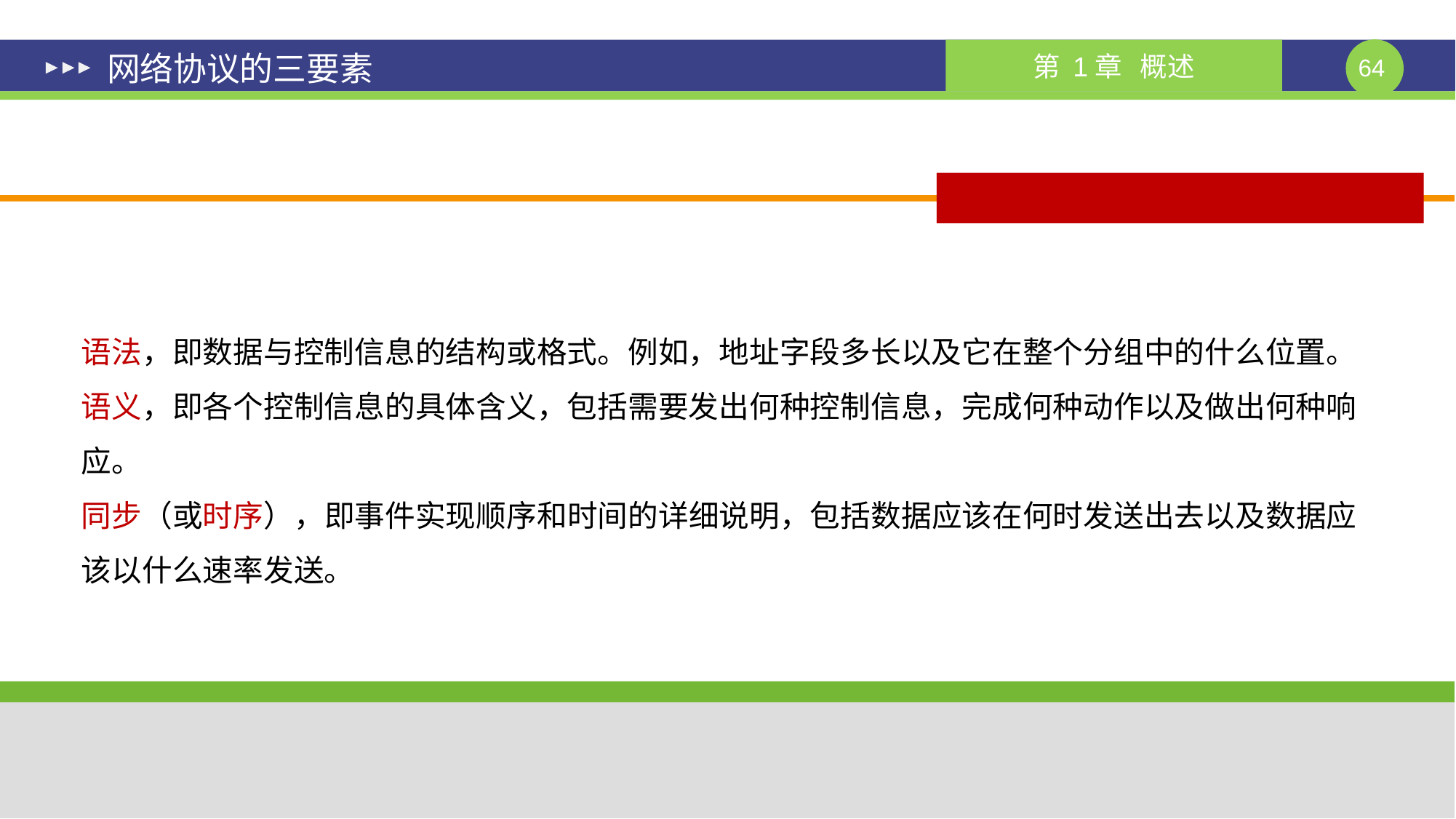

# 网络协议的三要素

语法，即数据与控制信息的结构或格式。例如，地址字段多长以及它在整个分组中的什么位置。
语义，即各个控制信息的具体含义，包括需要发出何种控制信息，完成何种动作以及做出何种响应。
同步（或时序），即事件实现顺序和时间的详细说明，包括数据应该在何时发送出去以及数据应该以什么速率发送。